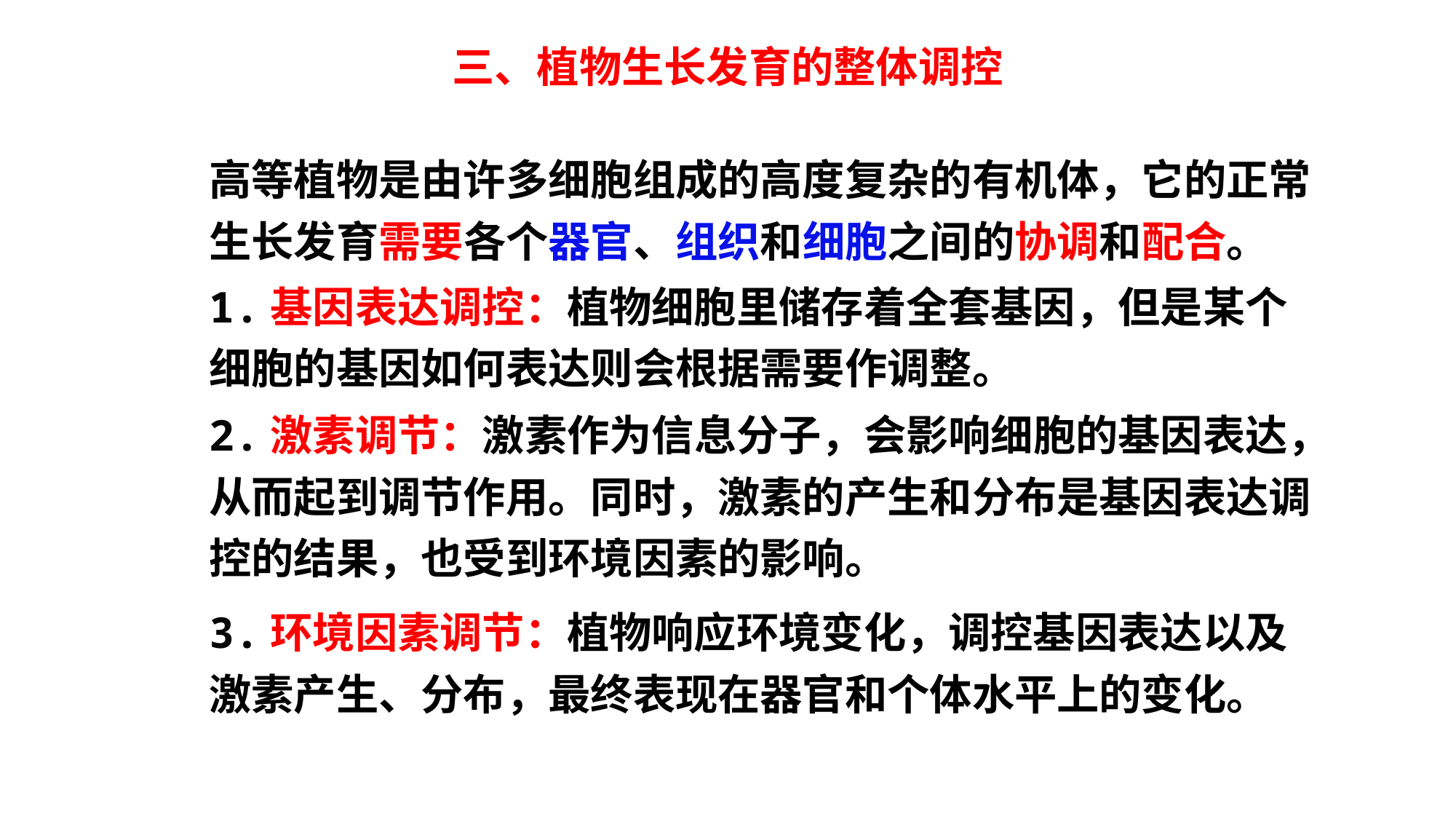

三、植物生长发育的整体调控
高等植物是由许多细胞组成的高度复杂的有机体，它的正常生长发育需要各个器官、组织和细胞之间的协调和配合。
1.基因表达调控：植物细胞里储存着全套基因，但是某个细胞的基因如何表达则会根据需要作调整。
2.激素调节：激素作为信息分子，会影响细胞的基因表达，从而起到调节作用。同时，激素的产生和分布是基因表达调控的结果，也受到环境因素的影响。
3.环境因素调节：植物响应环境变化，调控基因表达以及激素产生、分布，最终表现在器官和个体水平上的变化。